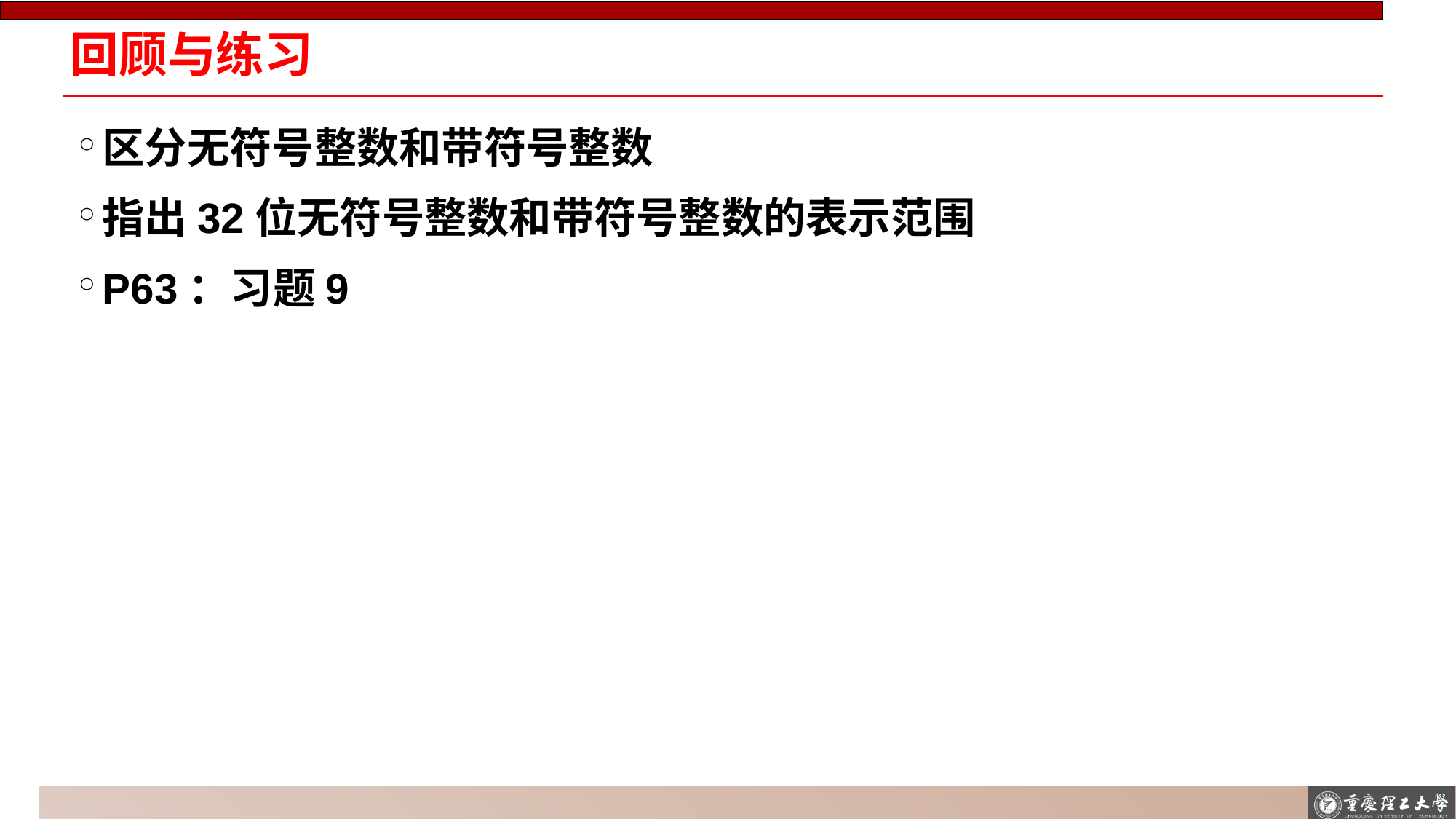

# 回顾与练习
区分无符号整数和带符号整数
指出32位无符号整数和带符号整数的表示范围
P63：习题9